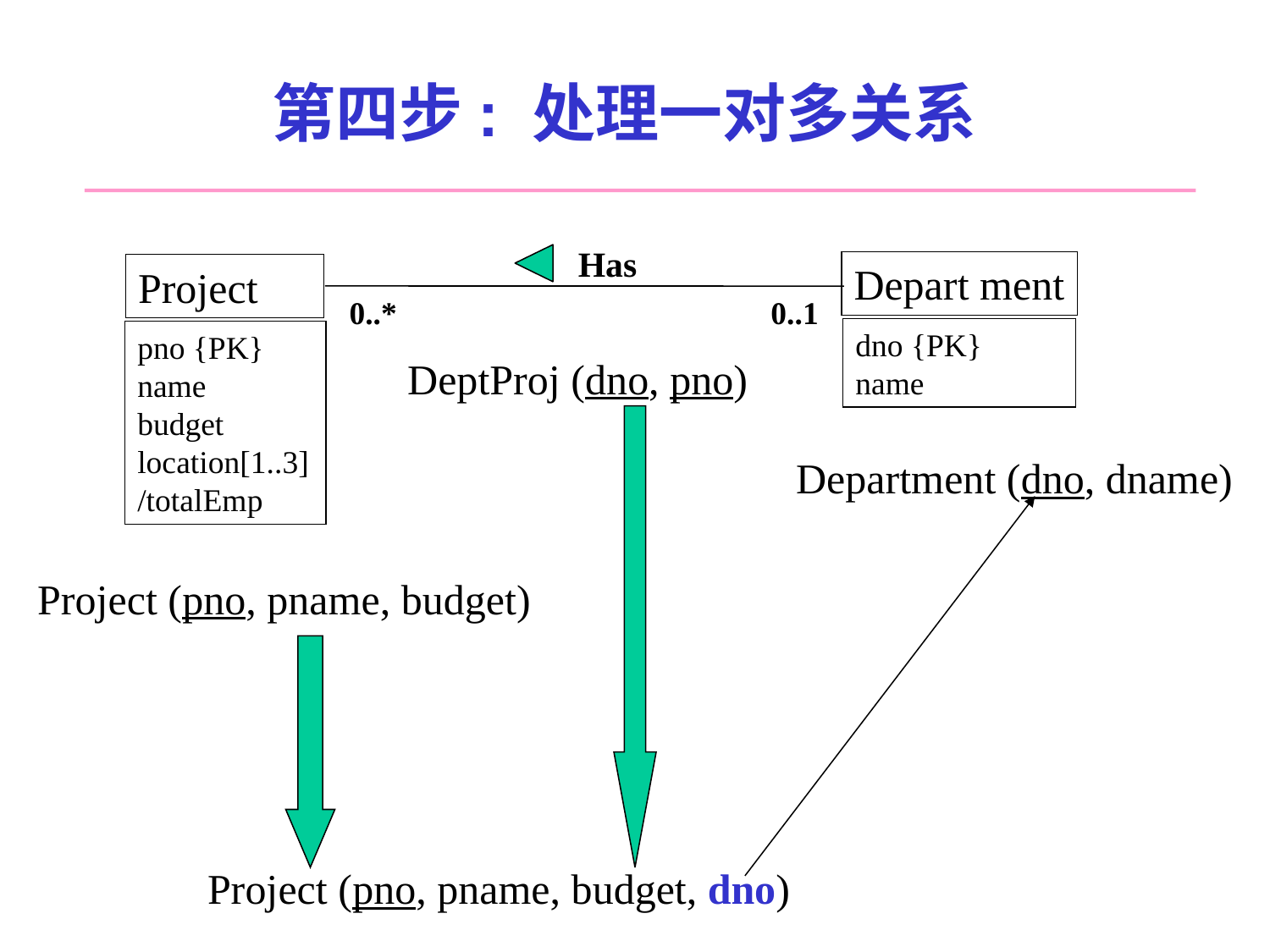

# 第四步: 处理一对多关系

Has

Depart ment
Project

0..*
0..1
dno {PK}
name
pno {PK}
name
budget
location[1..3]
/totalEmp
DeptProj (dno, pno)

Department (dno, dname)

Project (pno, pname, budget)

Project (pno, pname, budget, dno)